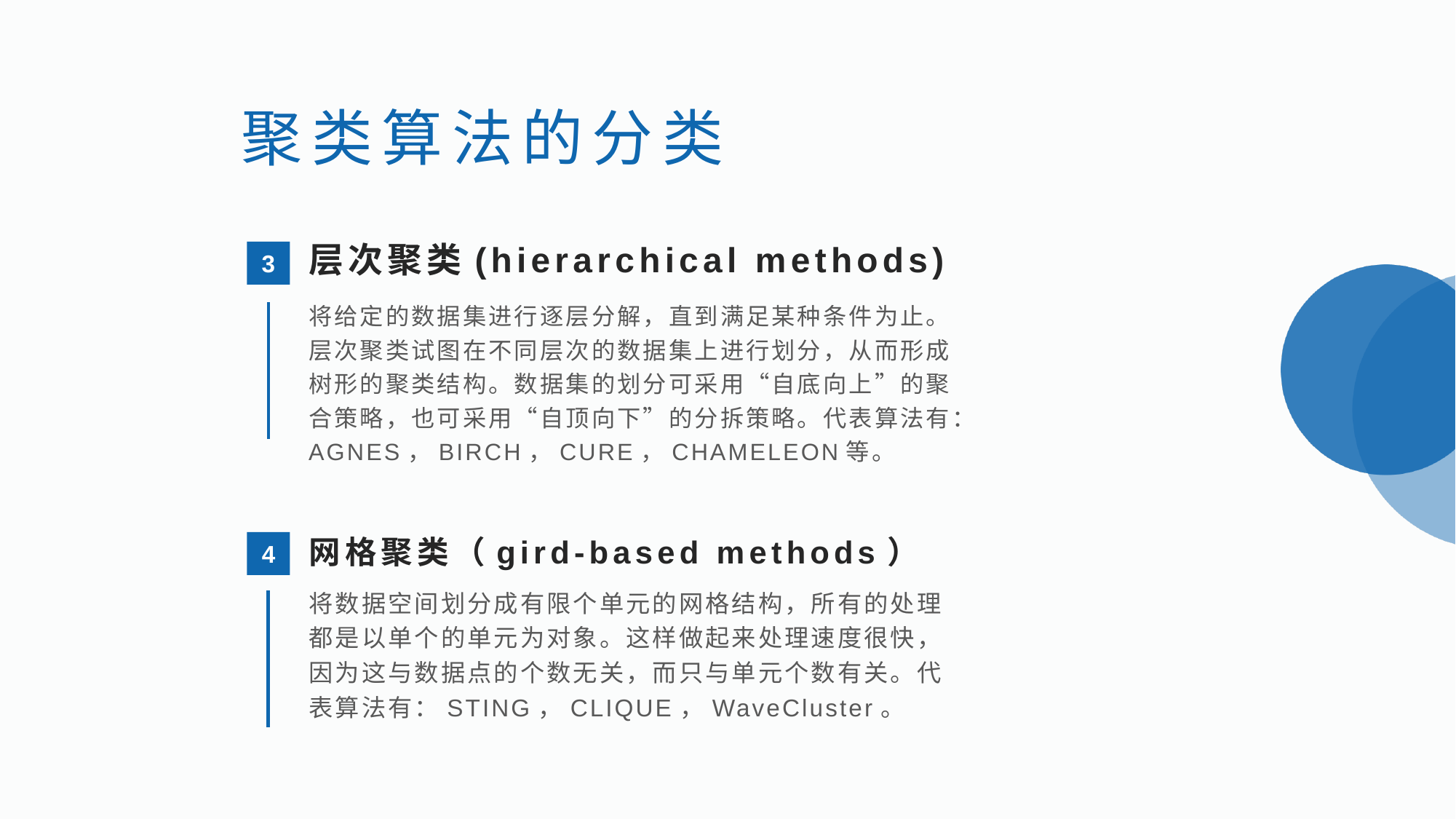

聚类算法的分类
层次聚类(hierarchical methods)
3
将给定的数据集进行逐层分解，直到满足某种条件为止。层次聚类试图在不同层次的数据集上进行划分，从而形成树形的聚类结构。数据集的划分可采用“自底向上”的聚合策略，也可采用“自顶向下”的分拆策略。代表算法有：AGNES，BIRCH，CURE，CHAMELEON等。
网格聚类（gird-based methods）
4
将数据空间划分成有限个单元的网格结构，所有的处理都是以单个的单元为对象。这样做起来处理速度很快，因为这与数据点的个数无关，而只与单元个数有关。代表算法有：STING，CLIQUE，WaveCluster。